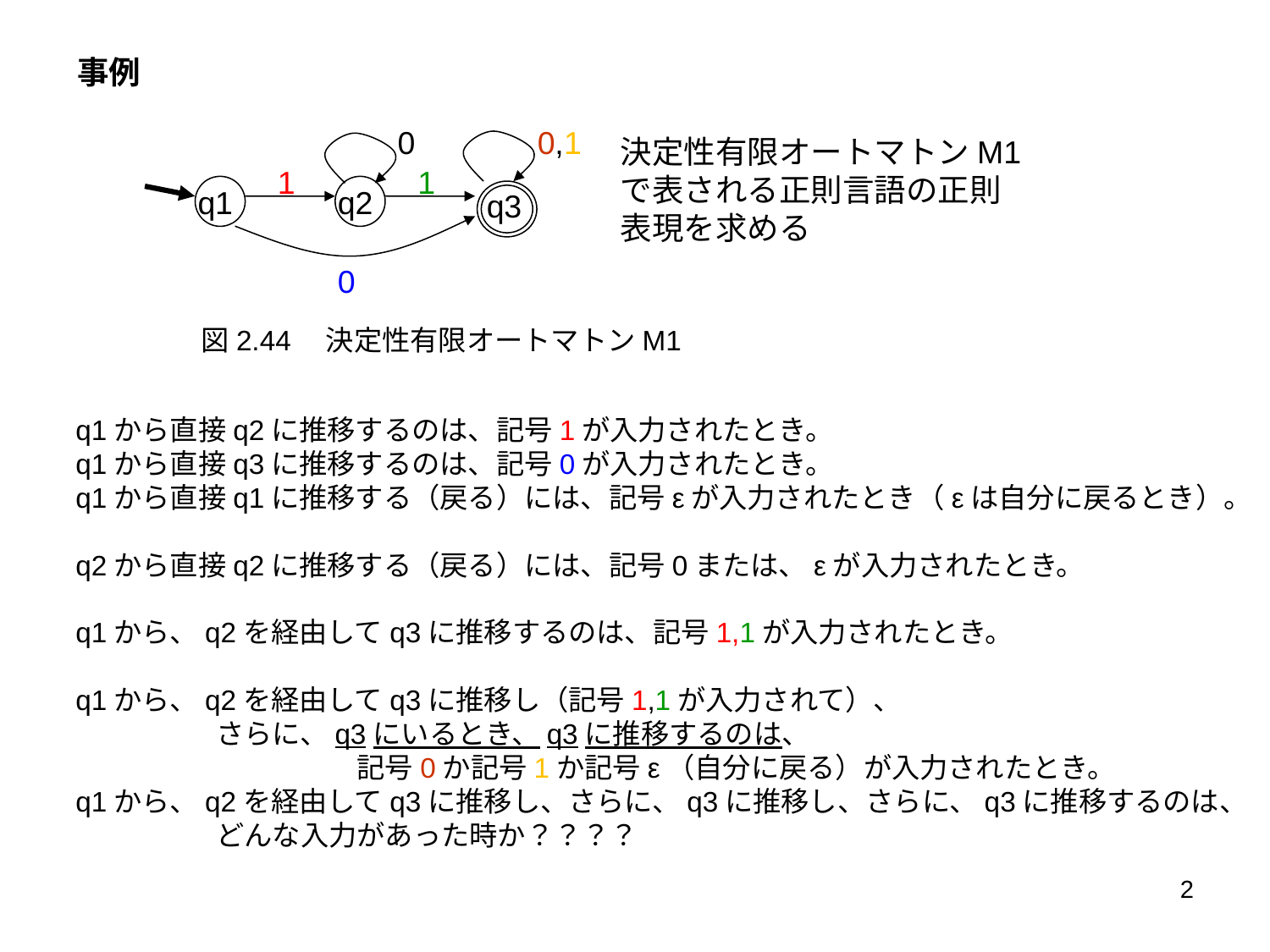

事例
0
0,1
決定性有限オートマトンM1
で表される正則言語の正則
表現を求める

1
1
q1

q2

q3

0
図2.44　決定性有限オートマトンM1
q1から直接q2に推移するのは、記号1が入力されたとき。
q1から直接q3に推移するのは、記号0が入力されたとき。
q1から直接q1に推移する（戻る）には、記号εが入力されたとき（εは自分に戻るとき）。

q2から直接q2に推移する（戻る）には、記号0または、εが入力されたとき。

q1から、q2を経由してq3に推移するのは、記号1,1が入力されたとき。

q1から、q2を経由してq3に推移し（記号1,1が入力されて）、
　　　　　さらに、q3にいるとき、q3に推移するのは、
　　　　　　　　　　記号0か記号1か記号ε（自分に戻る）が入力されたとき。
q1から、q2を経由してq3に推移し、さらに、q3に推移し、さらに、q3に推移するのは、
　　　　　どんな入力があった時か？？？？

2